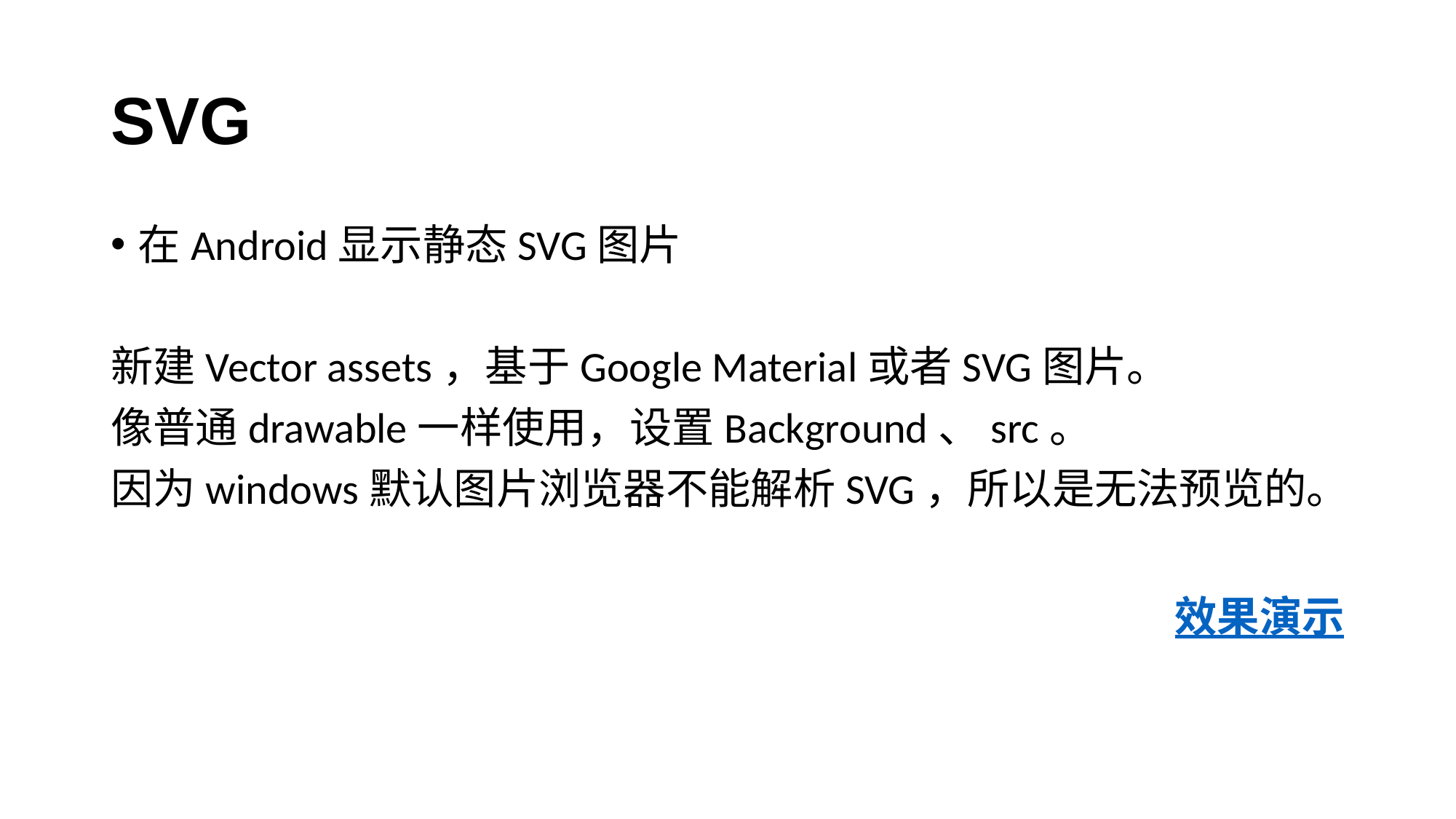

# SVG
在Android显示静态SVG图片

新建Vector assets，基于Google Material或者SVG图片。
像普通drawable一样使用，设置Background、src。
因为windows默认图片浏览器不能解析SVG，所以是无法预览的。

效果演示